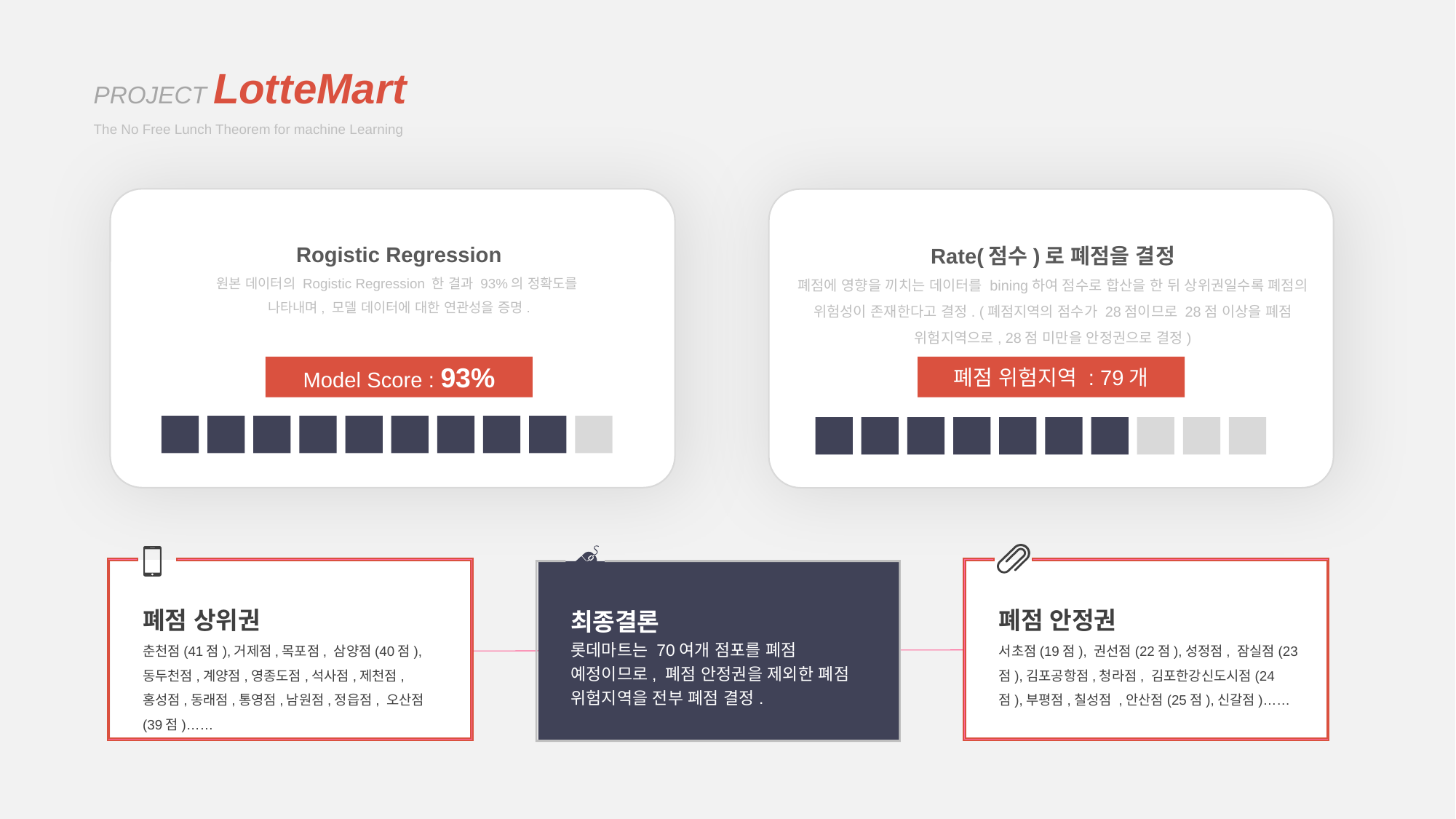

PROJECT LotteMart
The No Free Lunch Theorem for machine Learning

Rogistic Regression
원본 데이터의 Rogistic Regression 한 결과 93%의 정확도를
나타내며, 모델 데이터에 대한 연관성을 증명.
Rate(점수)로 폐점을 결정
폐점에 영향을 끼치는 데이터를 bining하여 점수로 합산을 한 뒤 상위권일수록 폐점의 위험성이 존재한다고 결정. (폐점지역의 점수가 28점이므로 28점 이상을 폐점 위험지역으로, 28점 미만을 안정권으로 결정)
Model Score : 93%
폐점 위험지역 : 79개

폐점 상위권
춘천점(41점),거제점,목포점, 삼양점(40점),동두천점,계양점,영종도점,석사점,제천점,홍성점,동래점,통영점,남원점,정읍점, 오산점(39점)……
폐점 안정권
서초점(19점), 권선점(22점),성정점, 잠실점(23점),김포공항점,청라점, 김포한강신도시점(24점),부평점,칠성점 ,안산점(25점),신갈점)……
최종결론
롯데마트는 70여개 점포를 폐점 예정이므로, 폐점 안정권을 제외한 폐점 위험지역을 전부 폐점 결정.